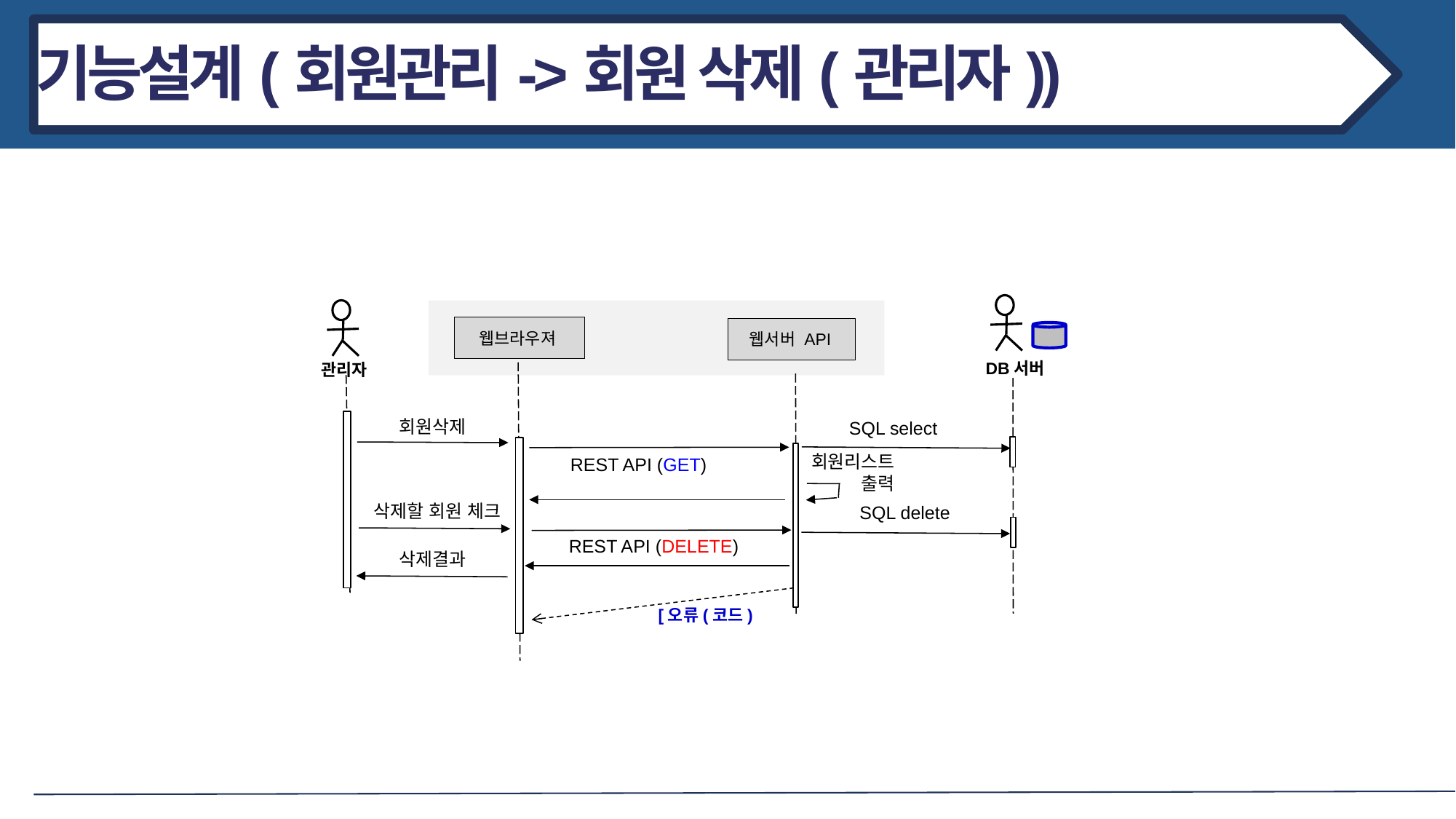

기능설계(회원관리->회원 삭제(관리자))

웹브라우져
웹서버 API
DB서버
관리자
회원삭제

 SQL select

회원리스트
출력
REST API (GET)
삭제할 회원 체크
 SQL delete

REST API (DELETE)
삭제결과
[오류(코드)